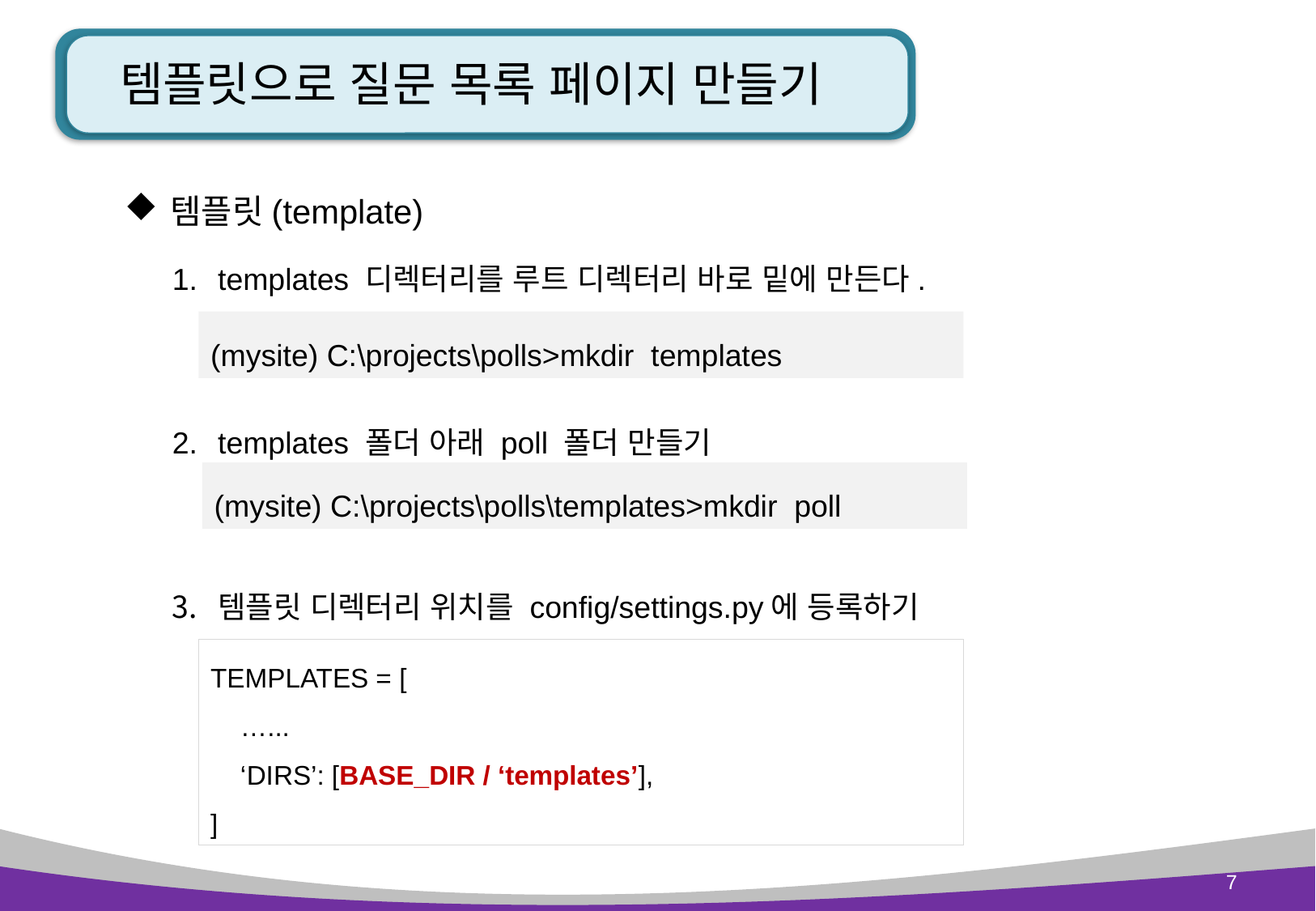

# 템플릿으로 질문 목록 페이지 만들기
템플릿(template)
templates 디렉터리를 루트 디렉터리 바로 밑에 만든다.

templates 폴더 아래 poll 폴더 만들기

템플릿 디렉터리 위치를 config/settings.py에 등록하기

(mysite) C:\projects\polls>mkdir  templates
(mysite) C:\projects\polls\templates>mkdir  poll
TEMPLATES = [
    …...
    ‘DIRS’: [BASE_DIR / ‘templates’],
]
7